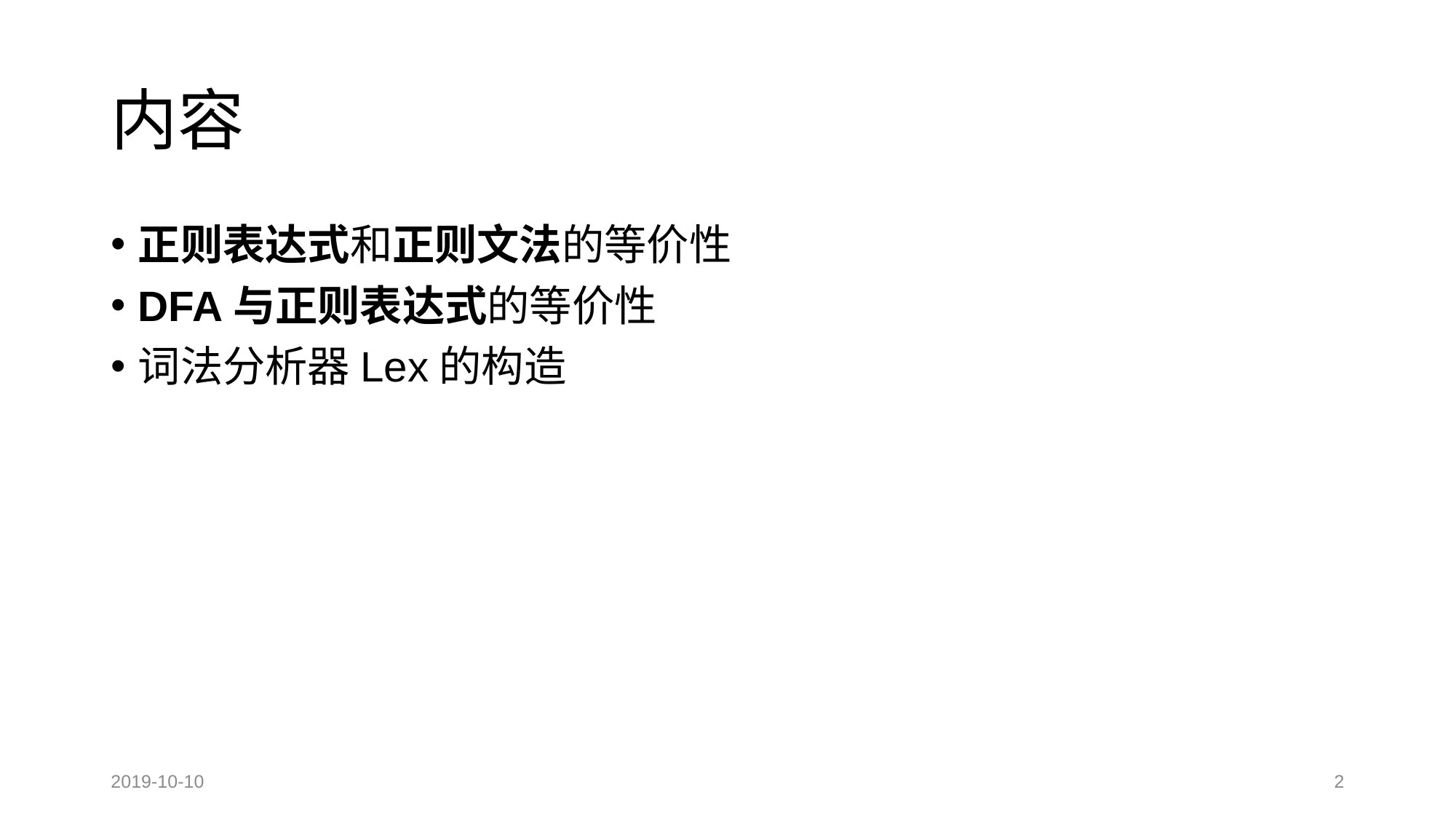

# 内容
正则表达式和正则文法的等价性
DFA与正则表达式的等价性
词法分析器Lex的构造
2019-10-10
2